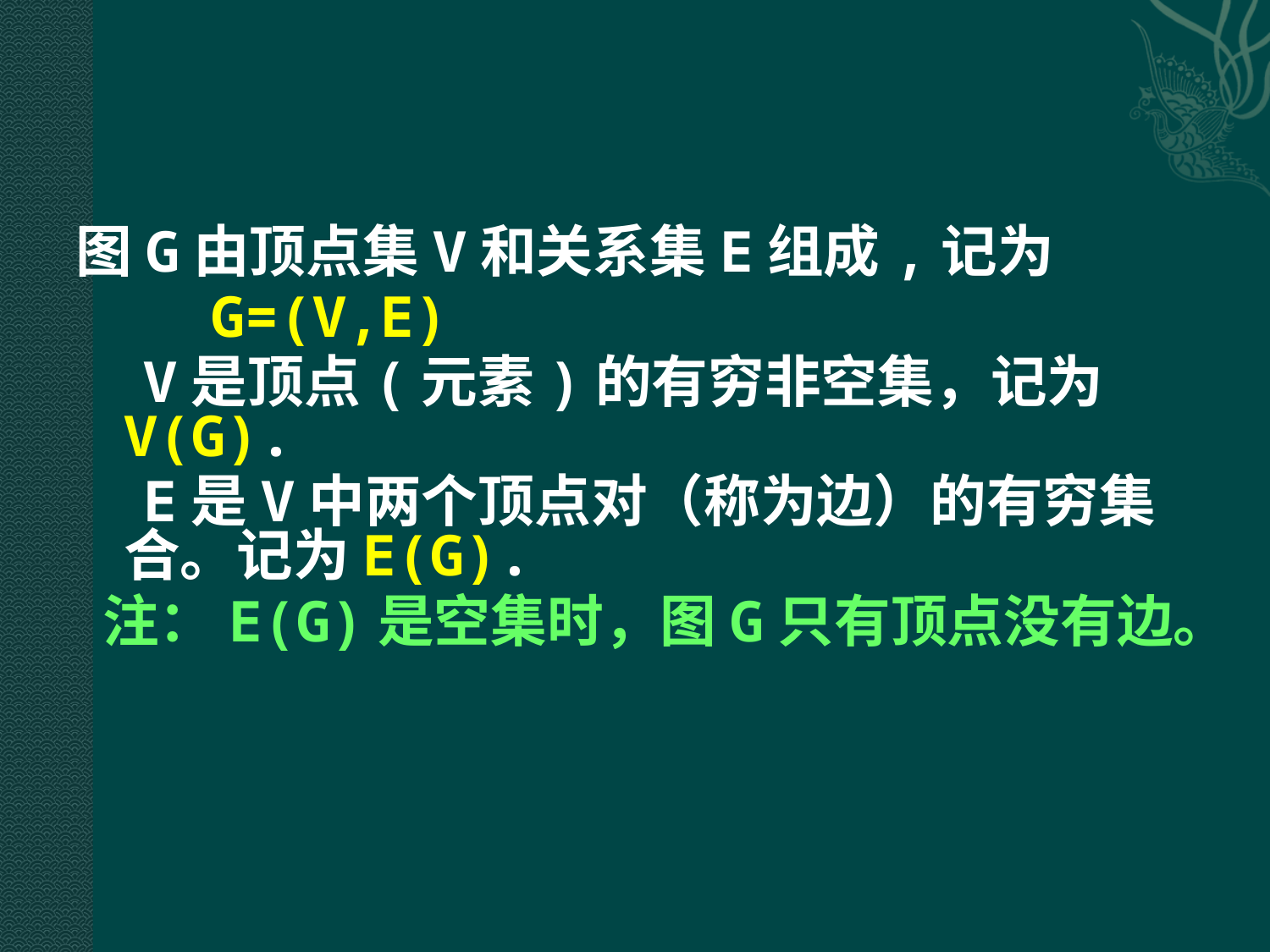

#
图G由顶点集V和关系集E组成,记为
    G=(V,E)
  V是顶点(元素)的有穷非空集，记为V(G).
  E是V中两个顶点对（称为边）的有穷集合。记为E(G).
 注：E(G)是空集时，图G只有顶点没有边。